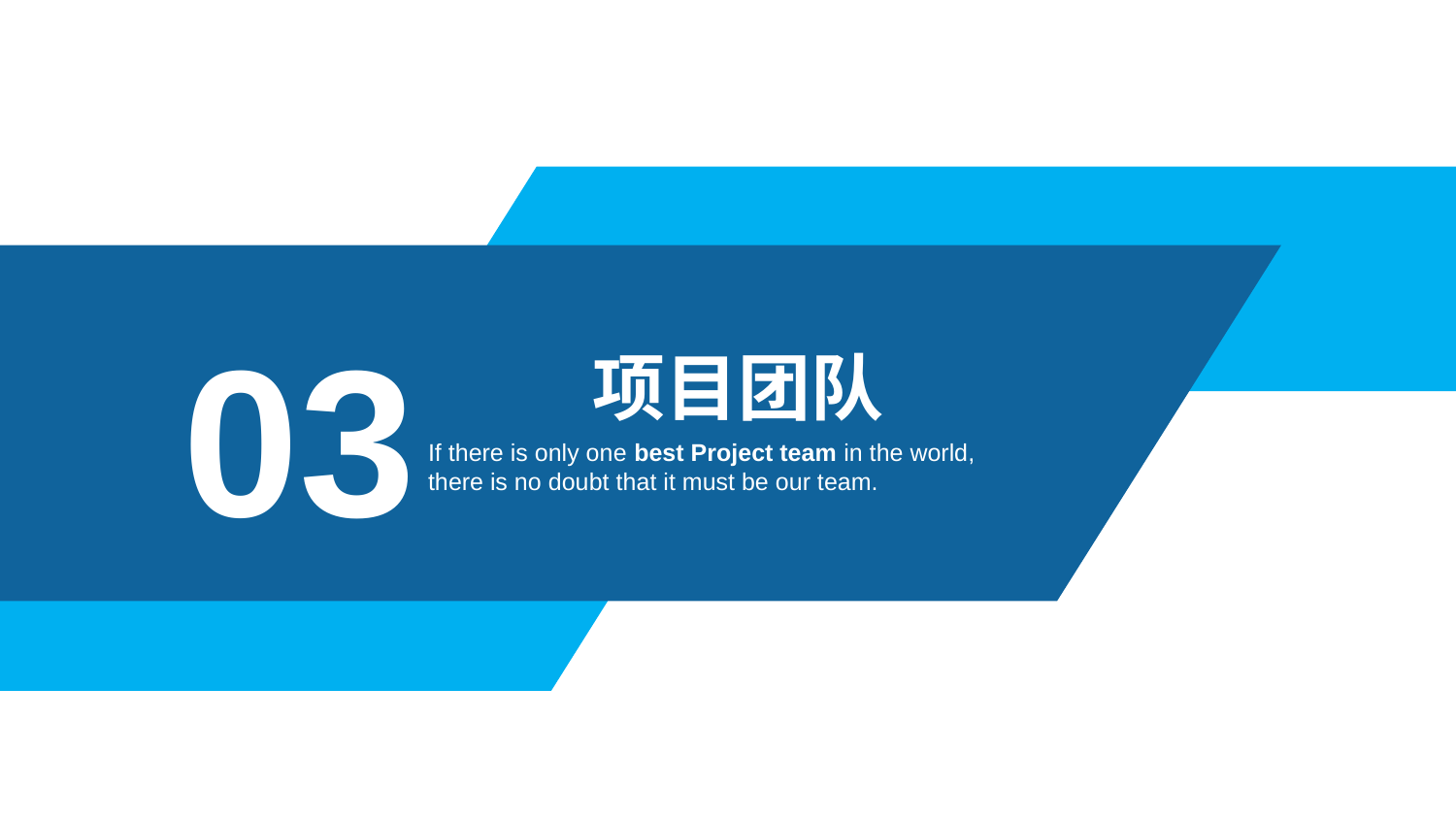

03
项目团队
If there is only one best Project team in the world, there is no doubt that it must be our team.